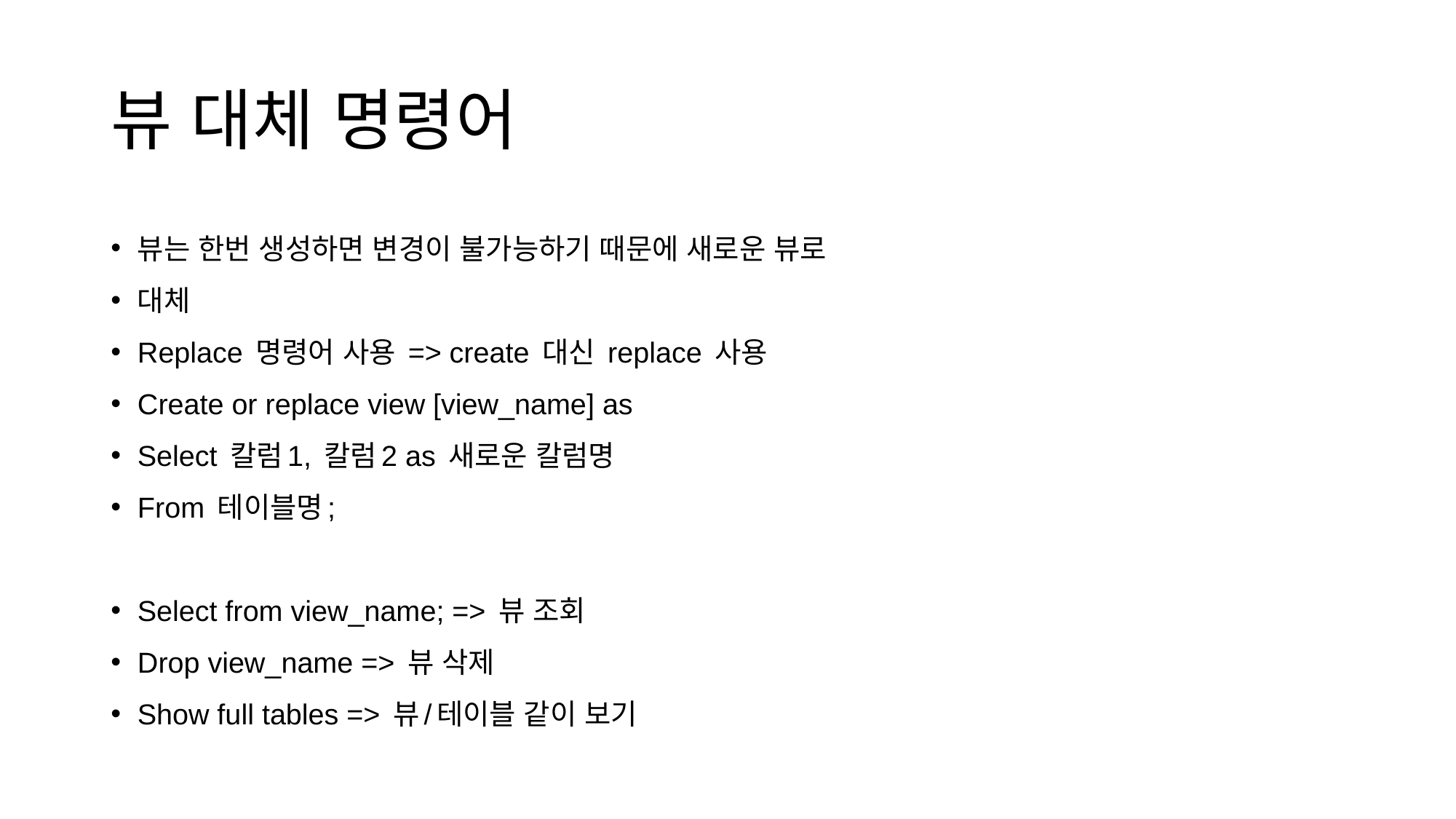

# 뷰 대체 명령어
뷰는 한번 생성하면 변경이 불가능하기 때문에 새로운 뷰로
대체
Replace 명령어 사용 => create 대신 replace 사용
Create or replace view [view_name] as
Select 칼럼1, 칼럼2 as 새로운 칼럼명
From 테이블명;

Select from view_name; => 뷰 조회
Drop view_name => 뷰 삭제
Show full tables => 뷰/테이블 같이 보기